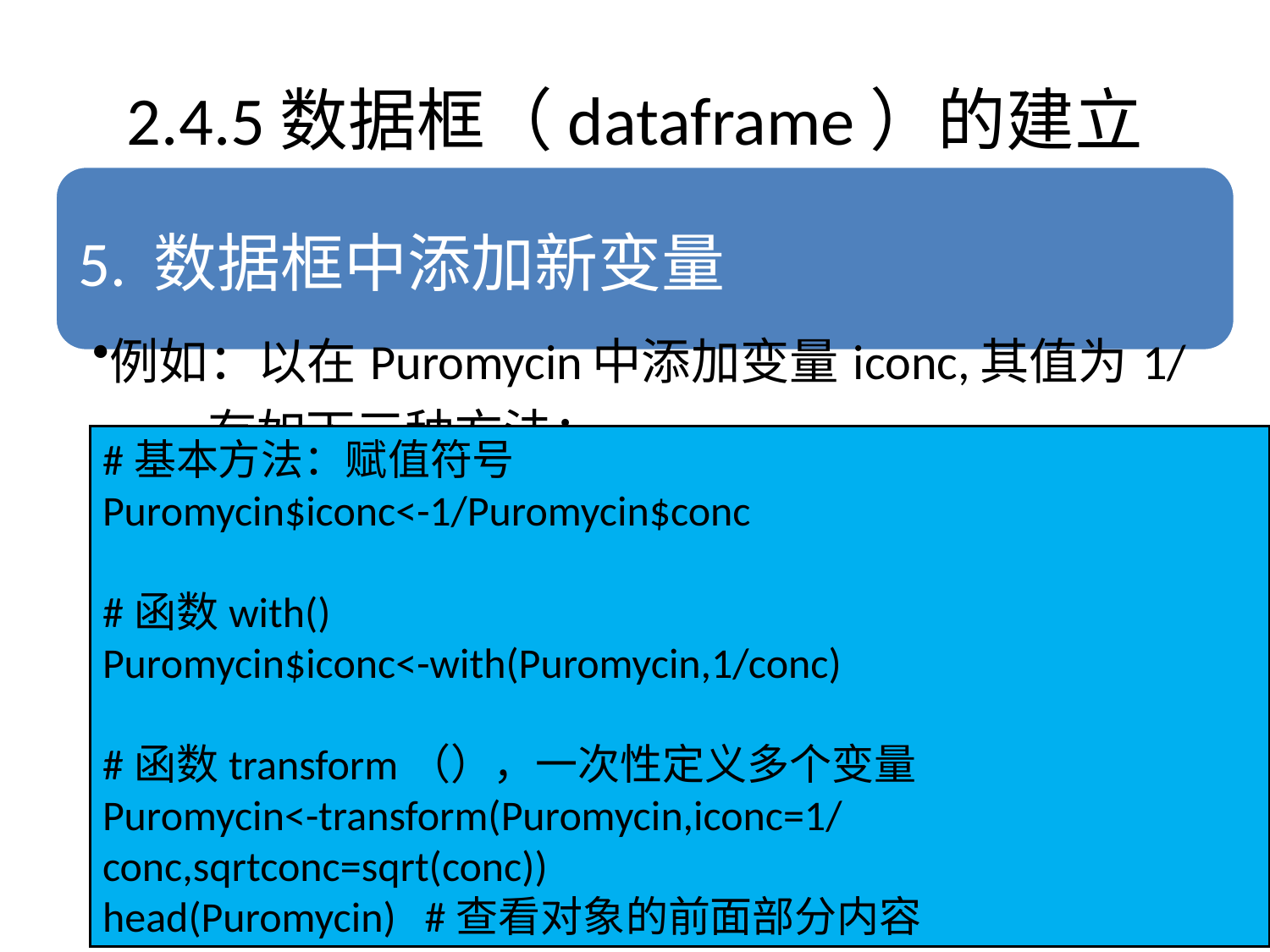

# 2.4.5数据框（dataframe）的建立
5. 数据框中添加新变量
例如：以在Puromycin中添加变量iconc,其值为1/conc,有如下三种方法：
#基本方法：赋值符号
Puromycin$iconc<-1/Puromycin$conc

#函数with()
Puromycin$iconc<-with(Puromycin,1/conc)

#函数transform（），一次性定义多个变量
Puromycin<-transform(Puromycin,iconc=1/conc,sqrtconc=sqrt(conc))
head(Puromycin)   #查看对象的前面部分内容